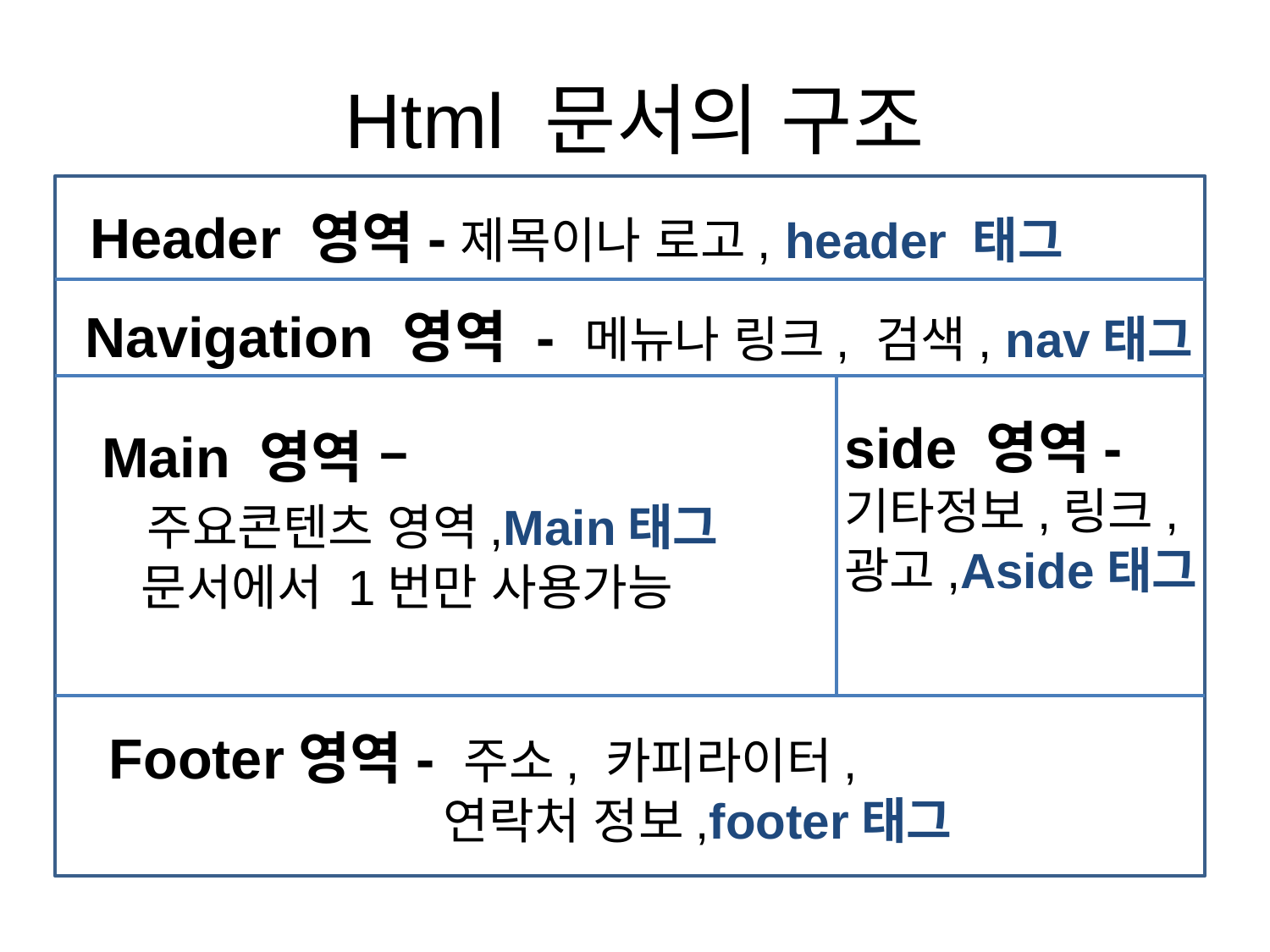

# Html 문서의 구조

Header 영역-제목이나 로고, header 태그
Navigation 영역 - 메뉴나 링크, 검색, nav태그
side 영역-
기타정보,링크,
광고,Aside태그
Main 영역 –
  주요콘텐츠 영역,Main태그
  문서에서 1번만 사용가능
Footer영역- 주소, 카피라이터,
  		     연락처 정보,footer태그